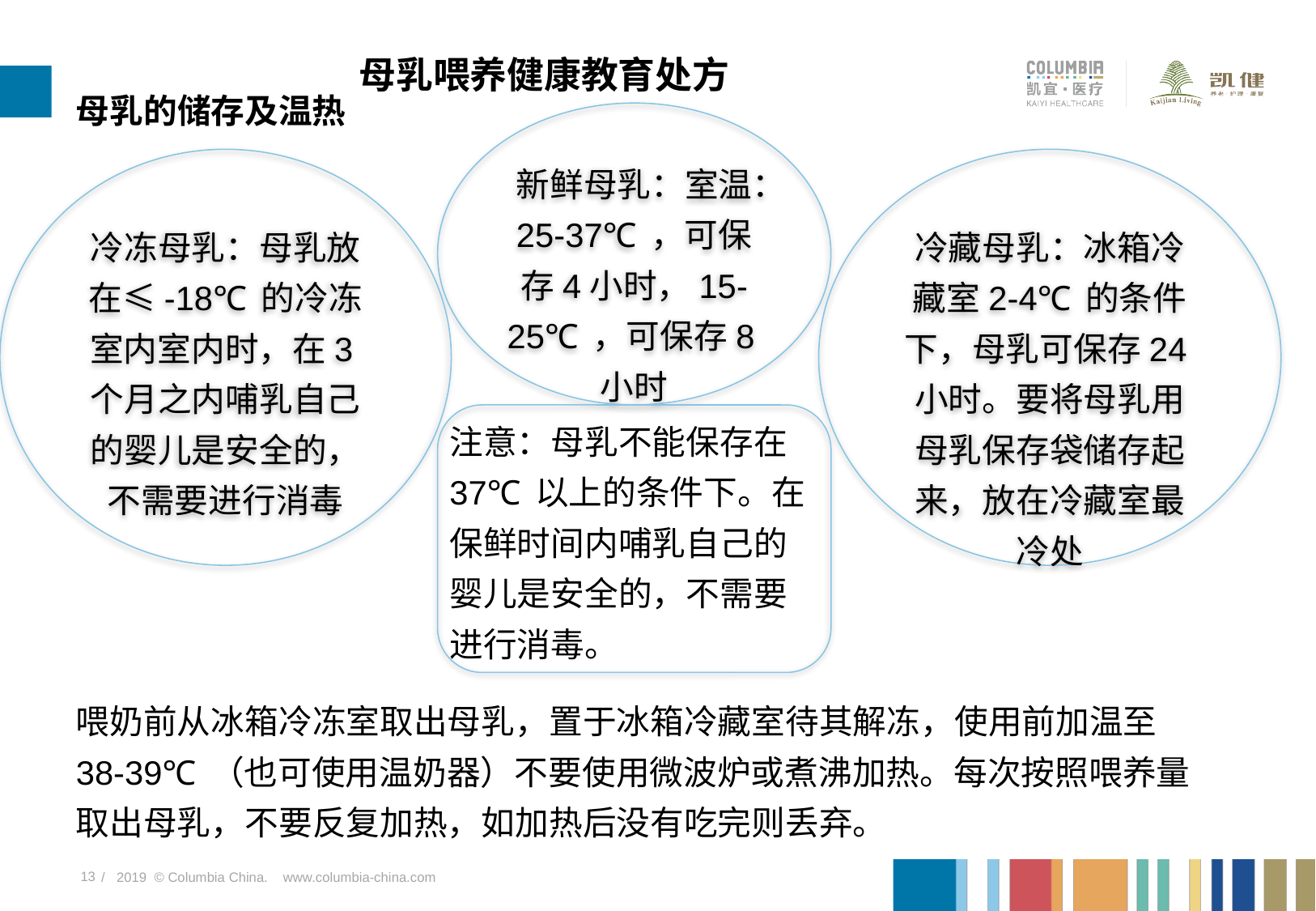

# 母乳喂养健康教育处方
母乳的储存及温热
新鲜母乳：室温：25-37℃，可保存4小时，15-25℃，可保存8小时
冷冻母乳：母乳放在≤-18℃的冷冻室内室内时，在3个月之内哺乳自己的婴儿是安全的，不需要进行消毒
冷藏母乳：冰箱冷藏室2-4℃的条件下，母乳可保存24小时。要将母乳用母乳保存袋储存起来，放在冷藏室最冷处
注意：母乳不能保存在37℃以上的条件下。在保鲜时间内哺乳自己的婴儿是安全的，不需要进行消毒。

喂奶前从冰箱冷冻室取出母乳，置于冰箱冷藏室待其解冻，使用前加温至
38-39℃（也可使用温奶器）不要使用微波炉或煮沸加热。每次按照喂养量取出母乳，不要反复加热，如加热后没有吃完则丢弃。